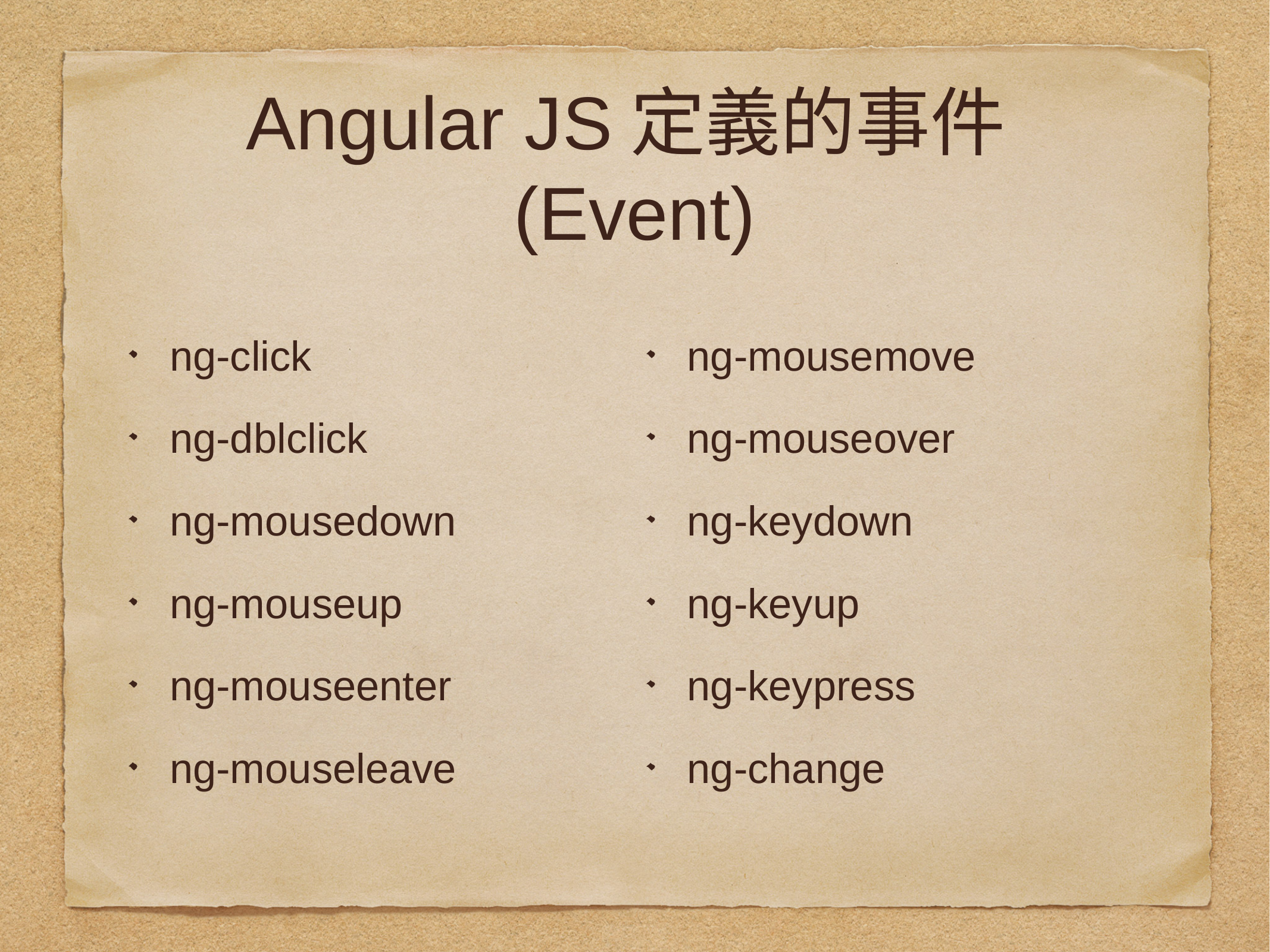

# Angular JS定義的事件(Event)
ng-click
ng-dblclick
ng-mousedown
ng-mouseup
ng-mouseenter
ng-mouseleave
ng-mousemove
ng-mouseover
ng-keydown
ng-keyup
ng-keypress
ng-change